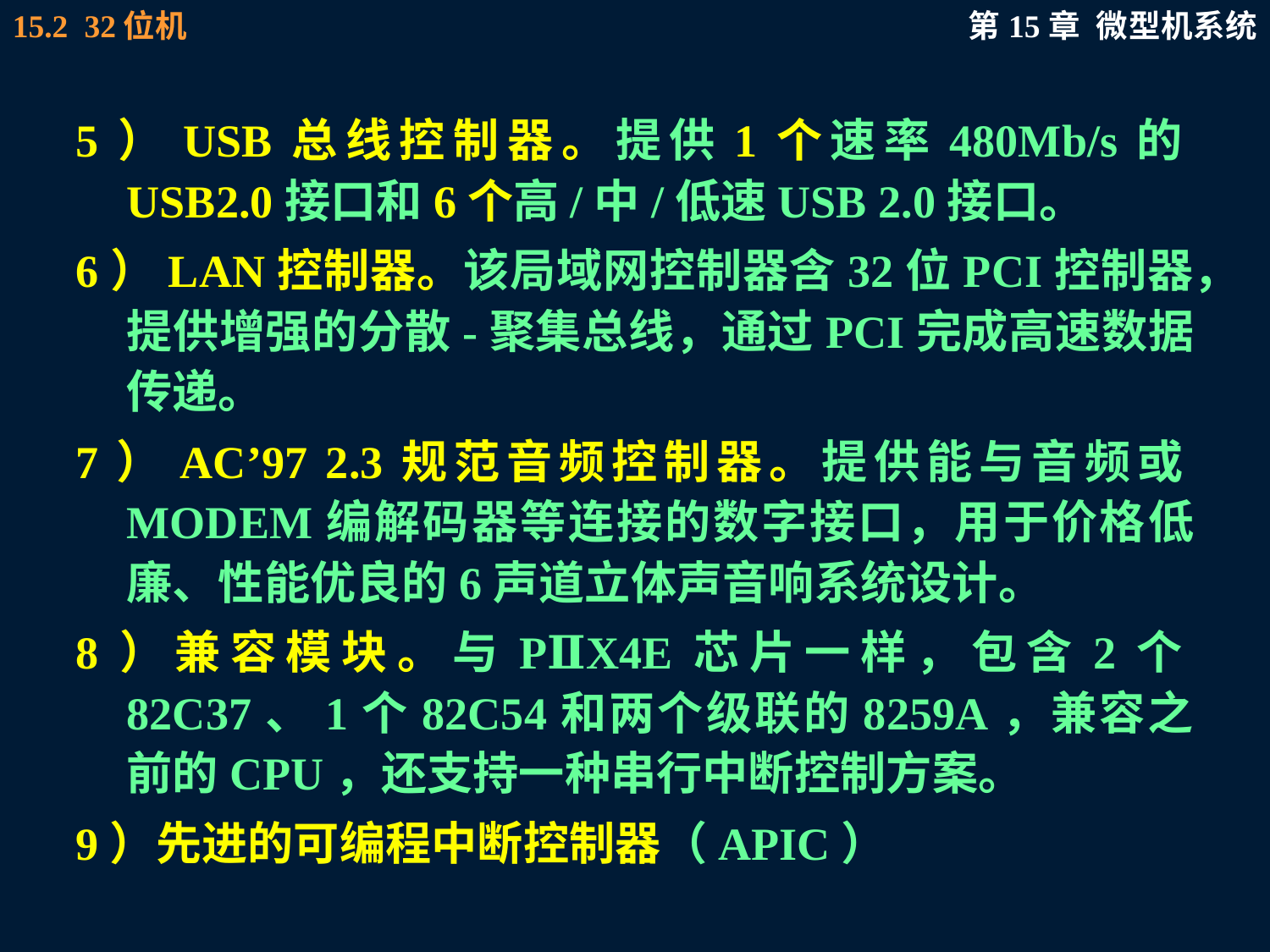

5）USB总线控制器。提供1个速率480Mb/s的USB2.0接口和6个高/中/低速USB 2.0接口。
6）LAN控制器。该局域网控制器含32位PCI控制器，提供增强的分散-聚集总线，通过PCI完成高速数据传递。
7）AC’97 2.3规范音频控制器。提供能与音频或MODEM编解码器等连接的数字接口，用于价格低廉、性能优良的6声道立体声音响系统设计。
8）兼容模块。与PⅡX4E芯片一样，包含2个82C37、1个82C54和两个级联的8259A，兼容之前的CPU，还支持一种串行中断控制方案。
9）先进的可编程中断控制器（APIC）